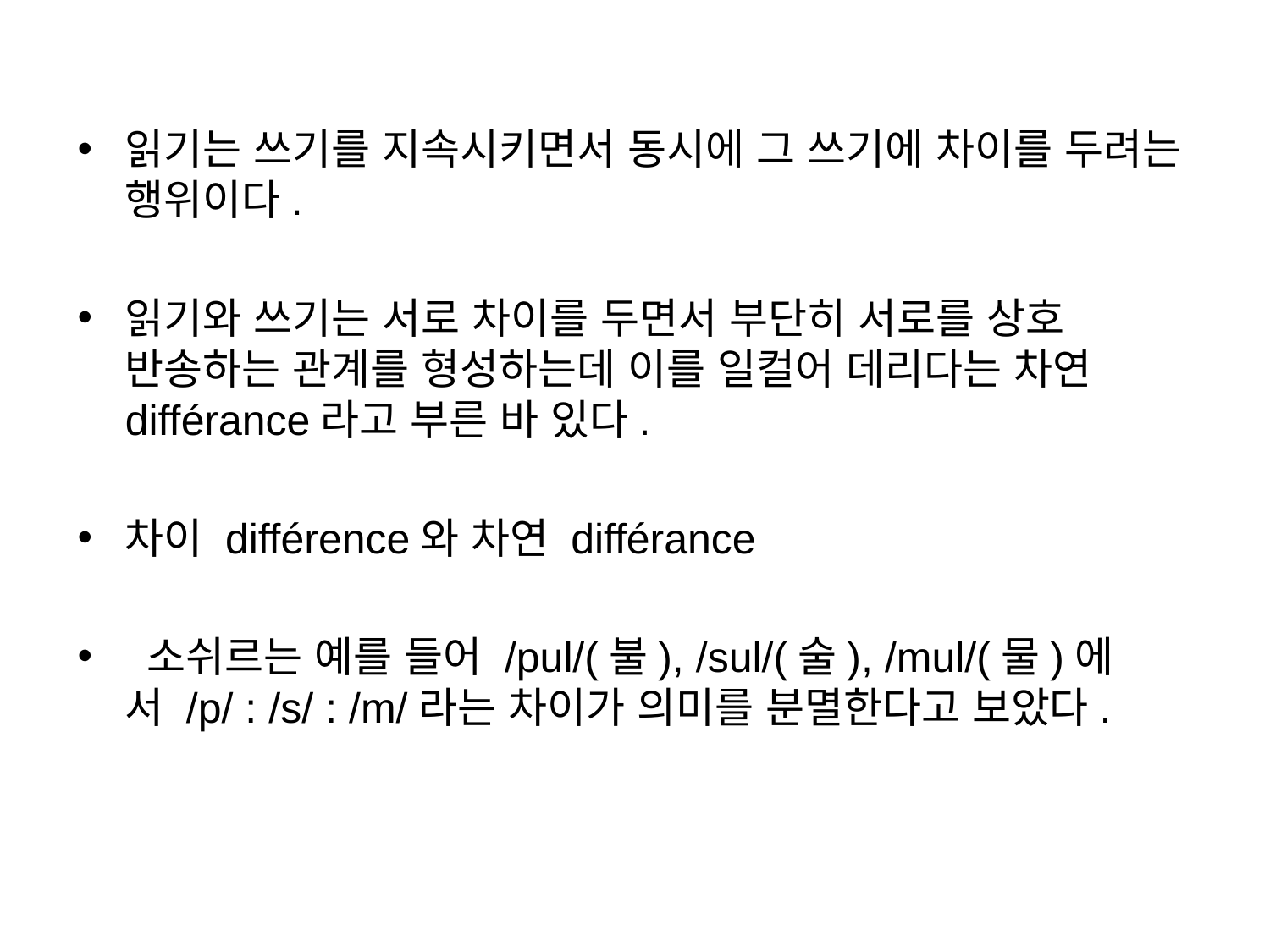

읽기는 쓰기를 지속시키면서 동시에 그 쓰기에 차이를 두려는 행위이다.

읽기와 쓰기는 서로 차이를 두면서 부단히 서로를 상호 반송하는 관계를 형성하는데 이를 일컬어 데리다는 차연différance라고 부른 바 있다.

차이 différence와 차연 différance

 소쉬르는 예를 들어 /pul/(불), /sul/(술), /mul/(물)에서 /p/ : /s/ : /m/라는 차이가 의미를 분멸한다고 보았다.